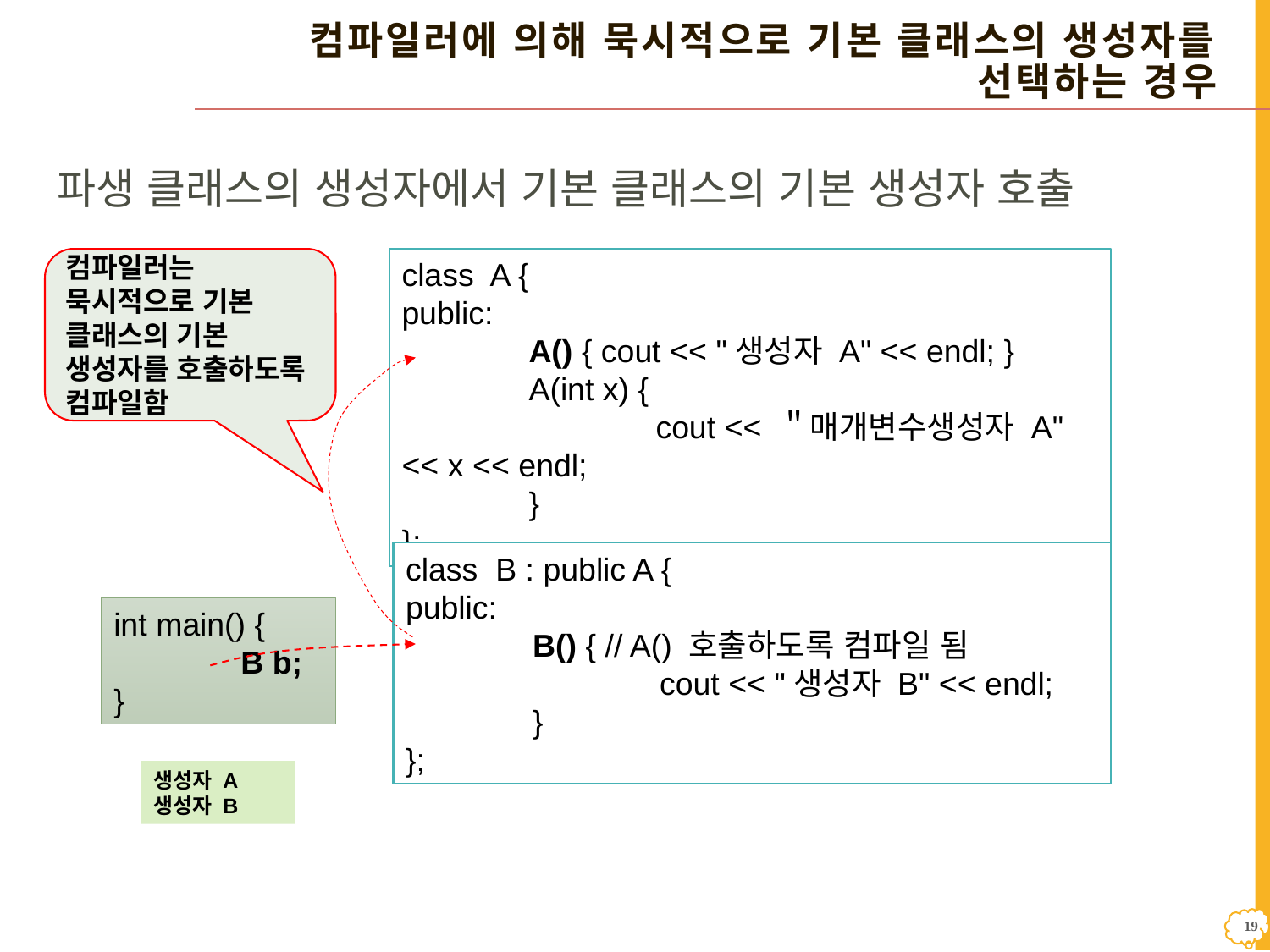

# 컴파일러에 의해 묵시적으로 기본 클래스의 생성자를 선택하는 경우
파생 클래스의 생성자에서 기본 클래스의 기본 생성자 호출
컴파일러는 묵시적으로 기본 클래스의 기본 생성자를 호출하도록 컴파일함
class  A {
public:
	A() { cout << "생성자 A" << endl; }
	A(int x) {
		cout << ＂매개변수생성자 A" << x << endl;
	}
};

class  B : public A {
public:
	B() { // A() 호출하도록 컴파일 됨
		cout << "생성자 B" << endl;
	}
};
int main() {
	B b;
}

생성자 A
생성자 B
19